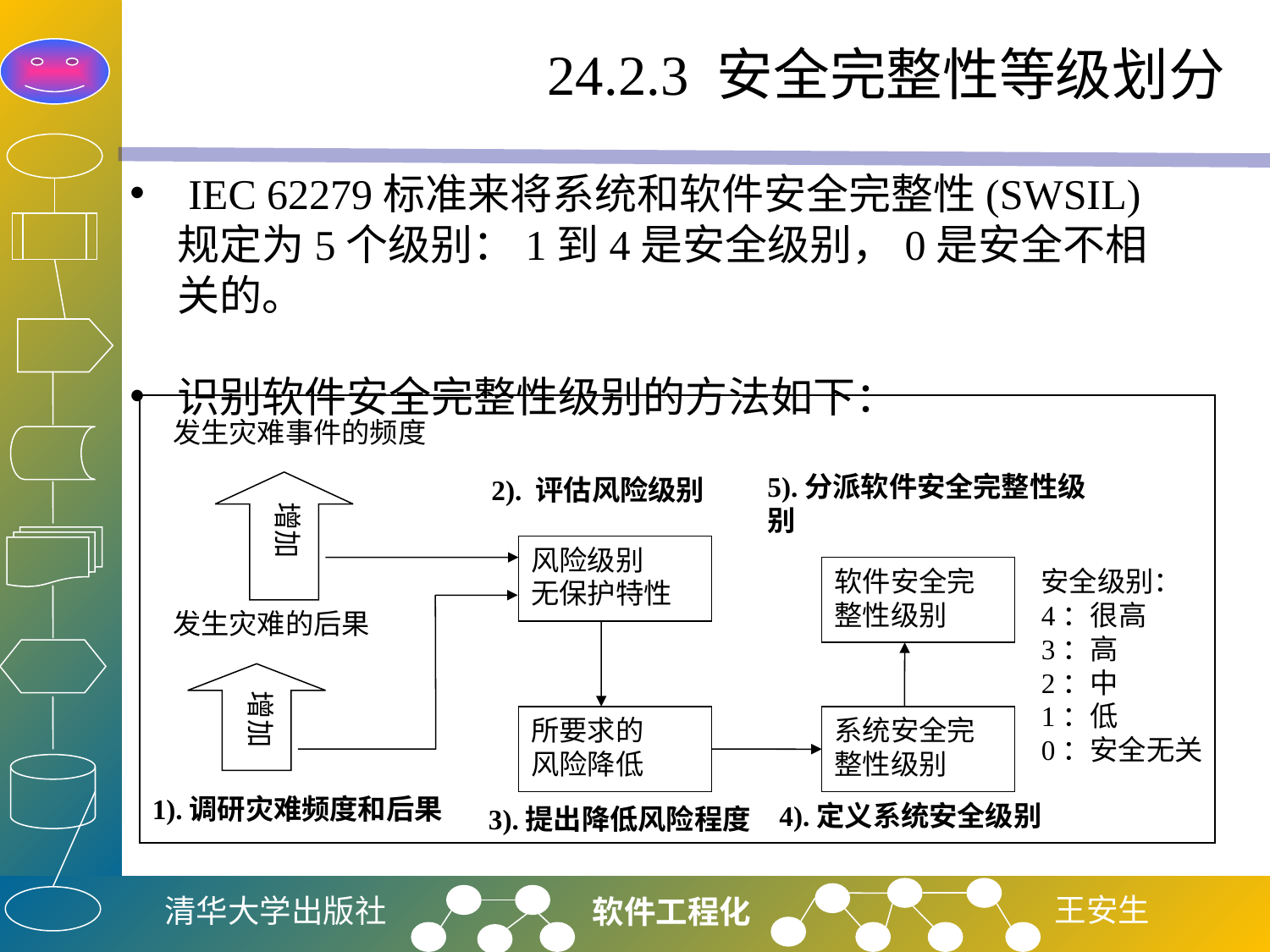

# 24.2.3 安全完整性等级划分
 IEC 62279标准来将系统和软件安全完整性(SWSIL)规定为5个级别：1到4是安全级别，0是安全不相关的。

识别软件安全完整性级别的方法如下：

发生灾难事件的频度
5).分派软件安全完整性级别
2). 评估风险级别
增加
风险级别
无保护特性

软件安全完整性级别
安全级别：
4：很高
3：高
2：中
1：低
0：安全无关

发生灾难的后果

增加
所要求的
风险降低
系统安全完整性级别

1).调研灾难频度和后果
4).定义系统安全级别
3).提出降低风险程度